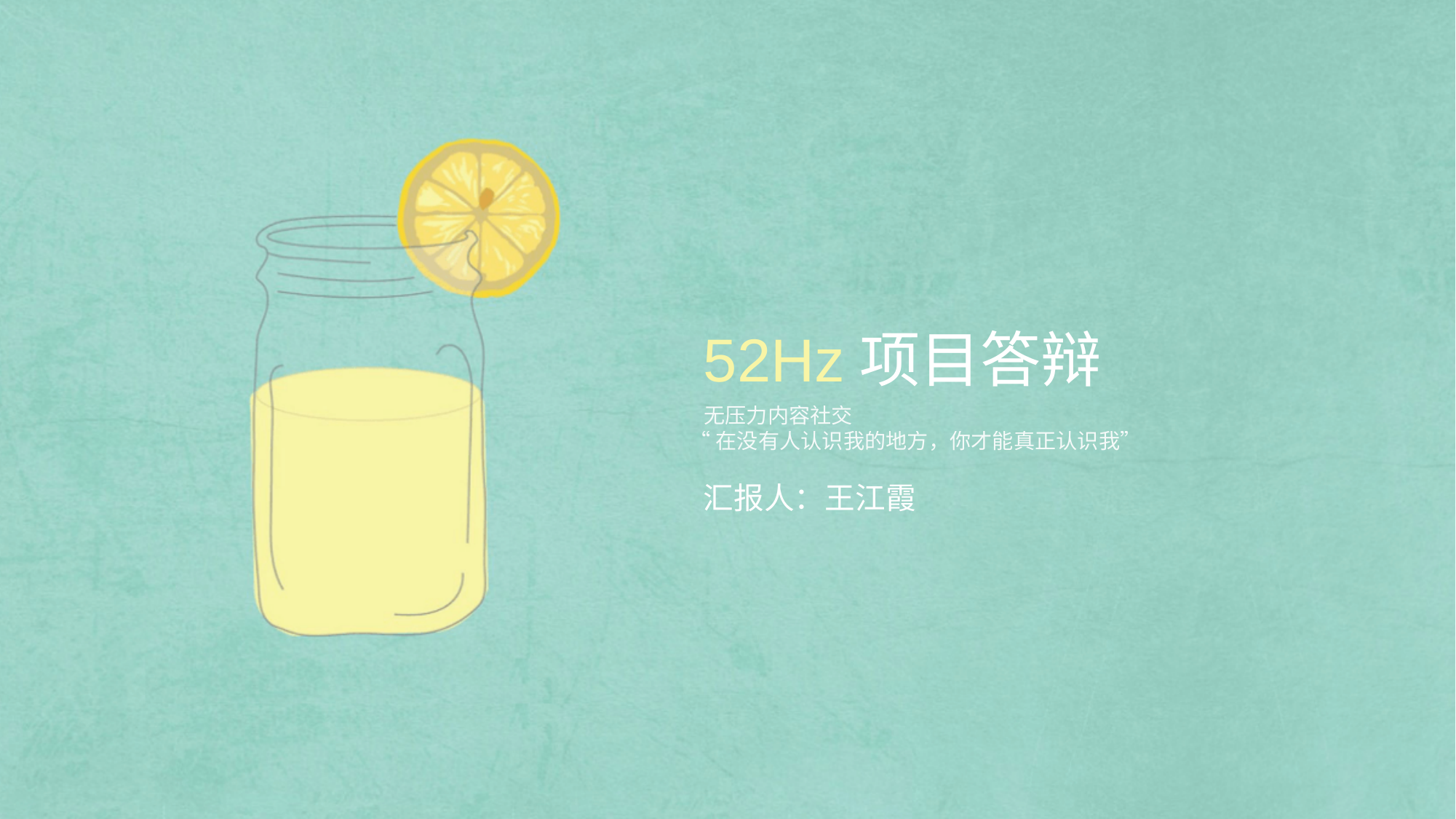

52Hz项目答辩
  无压力内容社交
“在没有人认识我的地方，你才能真正认识我”
汇报人：王江霞